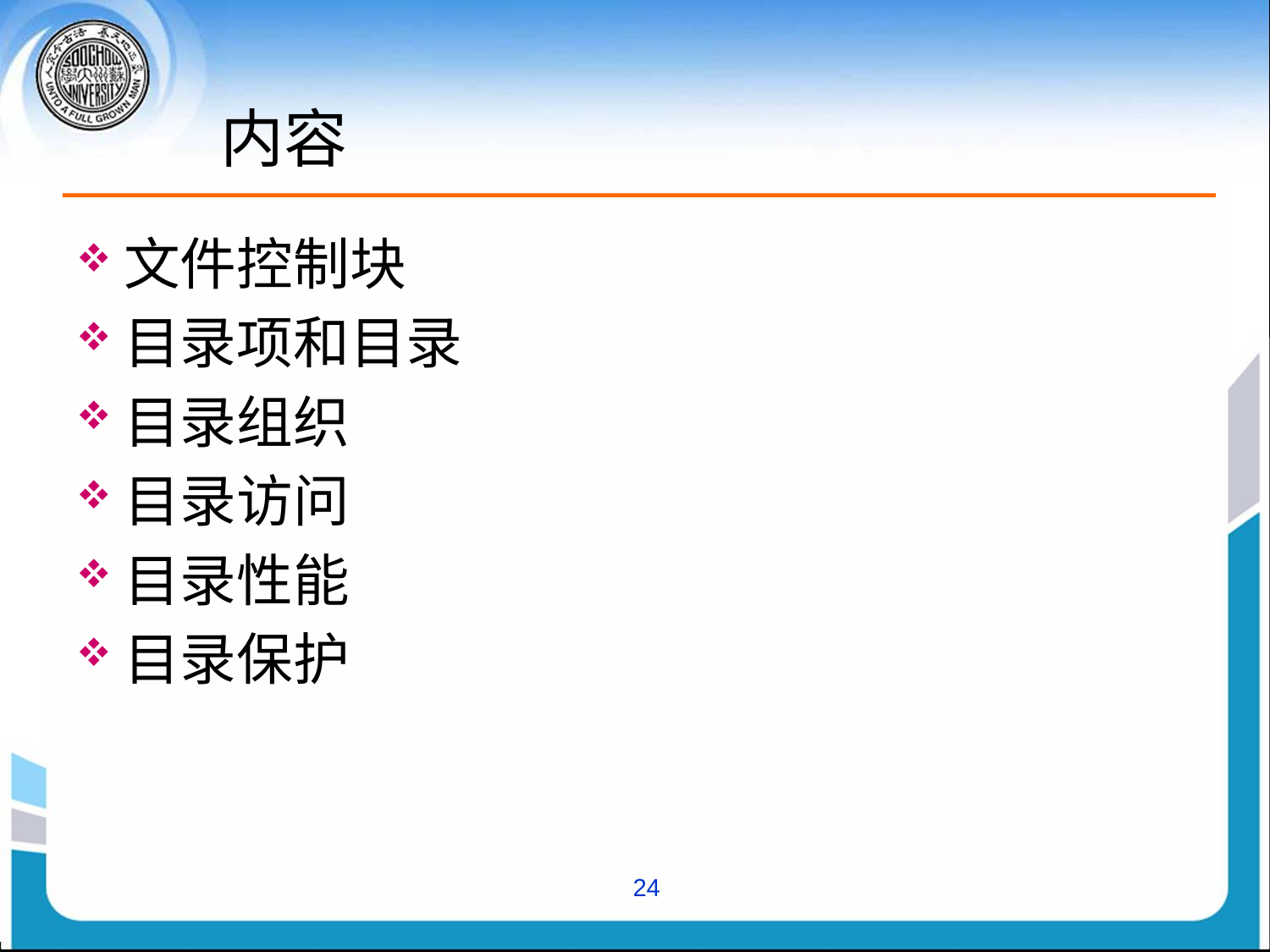

# 内容
文件控制块
目录项和目录
目录组织
目录访问
目录性能
目录保护
24